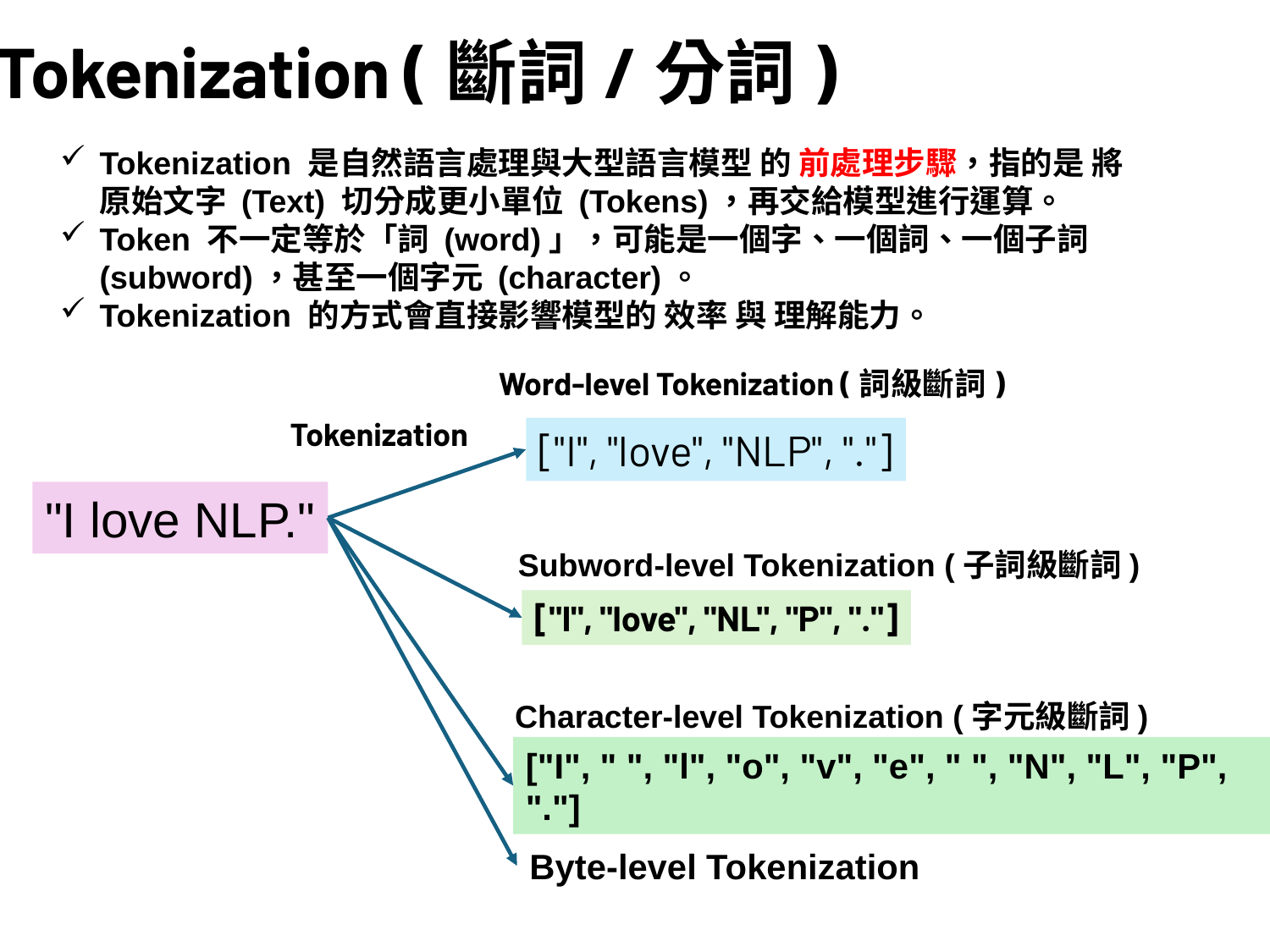

Tokenization (斷詞/分詞)
Tokenization 是自然語言處理與大型語言模型 的 前處理步驟，指的是 將原始文字 (Text) 切分成更小單位 (Tokens)，再交給模型進行運算。
Token 不一定等於「詞 (word)」，可能是一個字、一個詞、一個子詞 (subword)，甚至一個字元 (character)。
Tokenization 的方式會直接影響模型的 效率 與 理解能力。
Word-level Tokenization (詞級斷詞)
Tokenization
["I", "love", "NLP", "."]
"I love NLP."
Subword-level Tokenization (子詞級斷詞)
["I", "love", "NL", "P", "."]
Character-level Tokenization (字元級斷詞)
["I", " ", "l", "o", "v", "e", " ", "N", "L", "P", "."]
Byte-level Tokenization